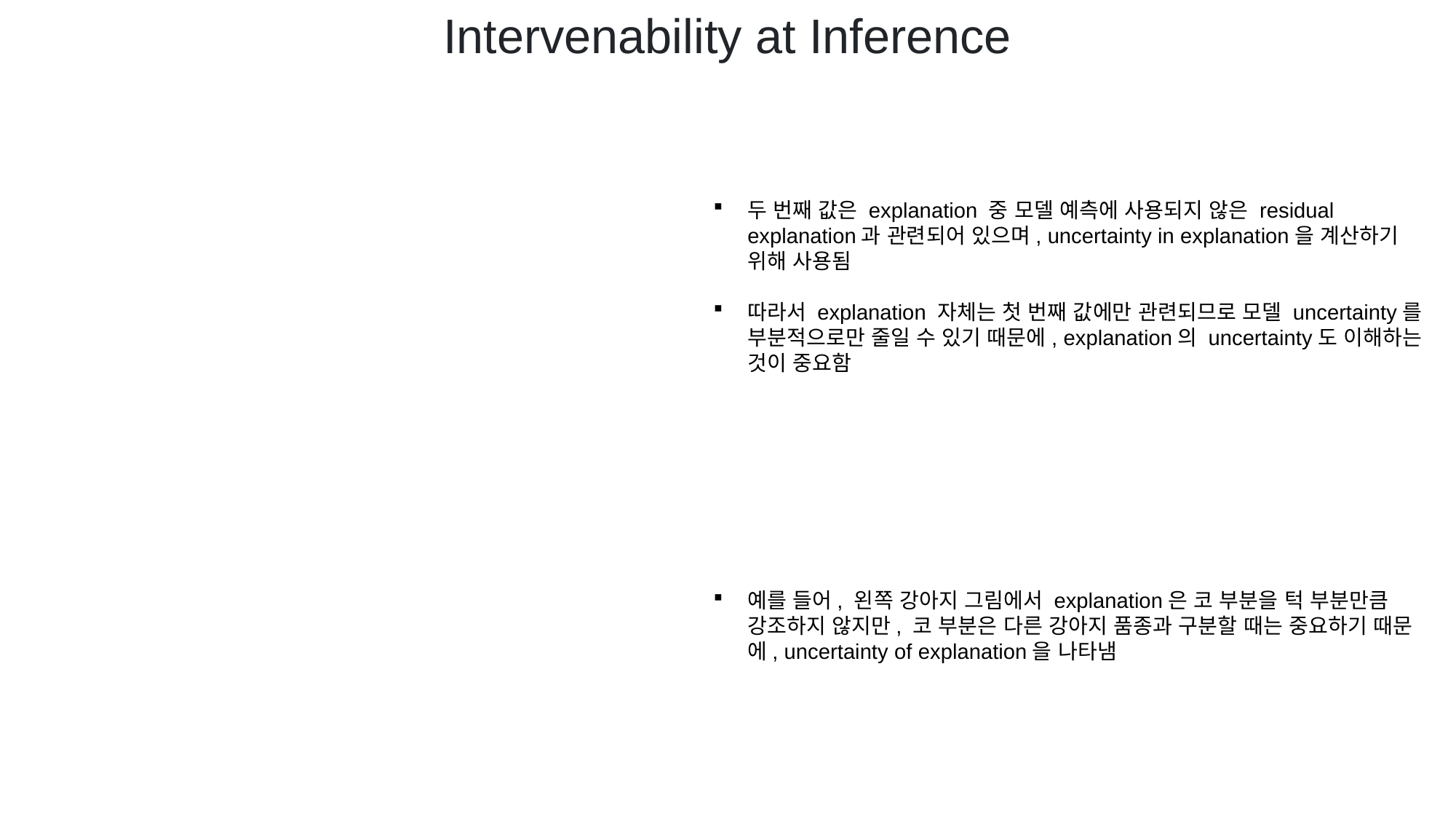

Intervenability at Inference
두 번째 값은 explanation 중 모델 예측에 사용되지 않은 residual explanation과 관련되어 있으며, uncertainty in explanation을 계산하기 위해 사용됨

따라서 explanation 자체는 첫 번째 값에만 관련되므로 모델 uncertainty를 부분적으로만 줄일 수 있기 때문에, explanation의 uncertainty도 이해하는 것이 중요함

예를 들어, 왼쪽 강아지 그림에서 explanation은 코 부분을 턱 부분만큼 강조하지 않지만, 코 부분은 다른 강아지 품종과 구분할 때는 중요하기 때문에, uncertainty of explanation을 나타냄